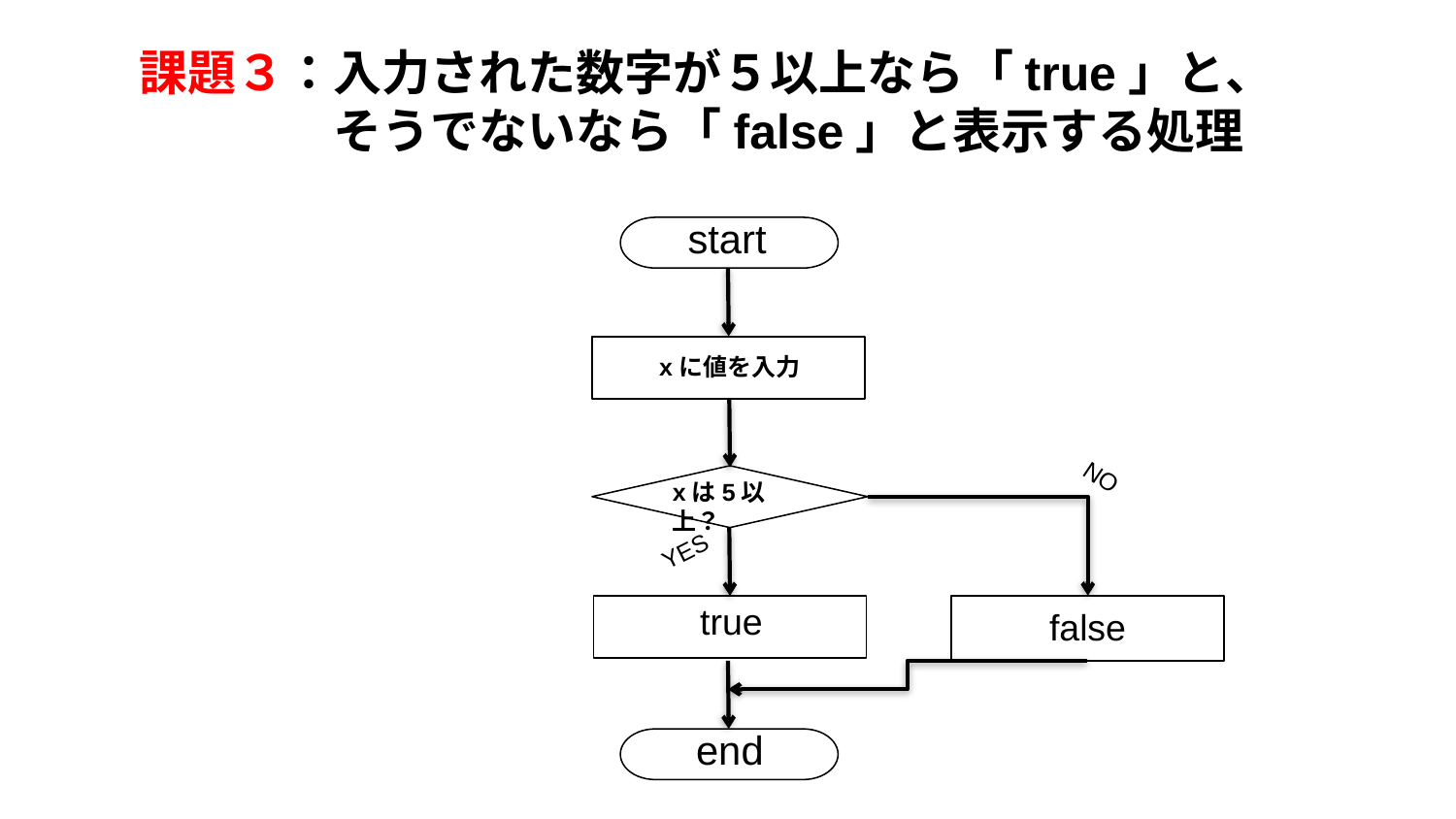

課題３：入力された数字が５以上なら「true」と、
	　そうでないなら「false」と表示する処理
start

xに値を入力
NO

xは5以上？
YES
true

false
end